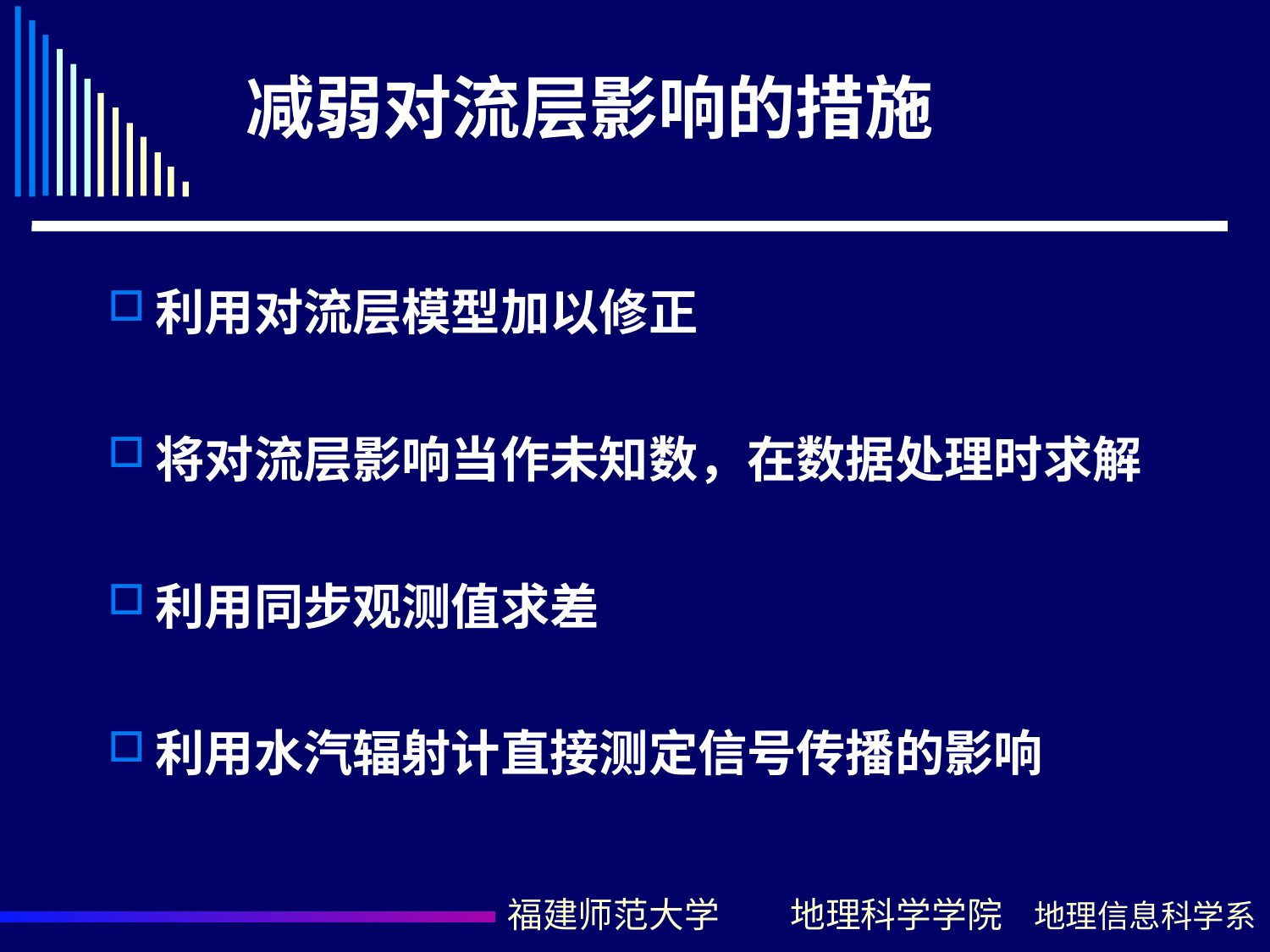

# 减弱对流层影响的措施
利用对流层模型加以修正

将对流层影响当作未知数，在数据处理时求解

利用同步观测值求差

利用水汽辐射计直接测定信号传播的影响